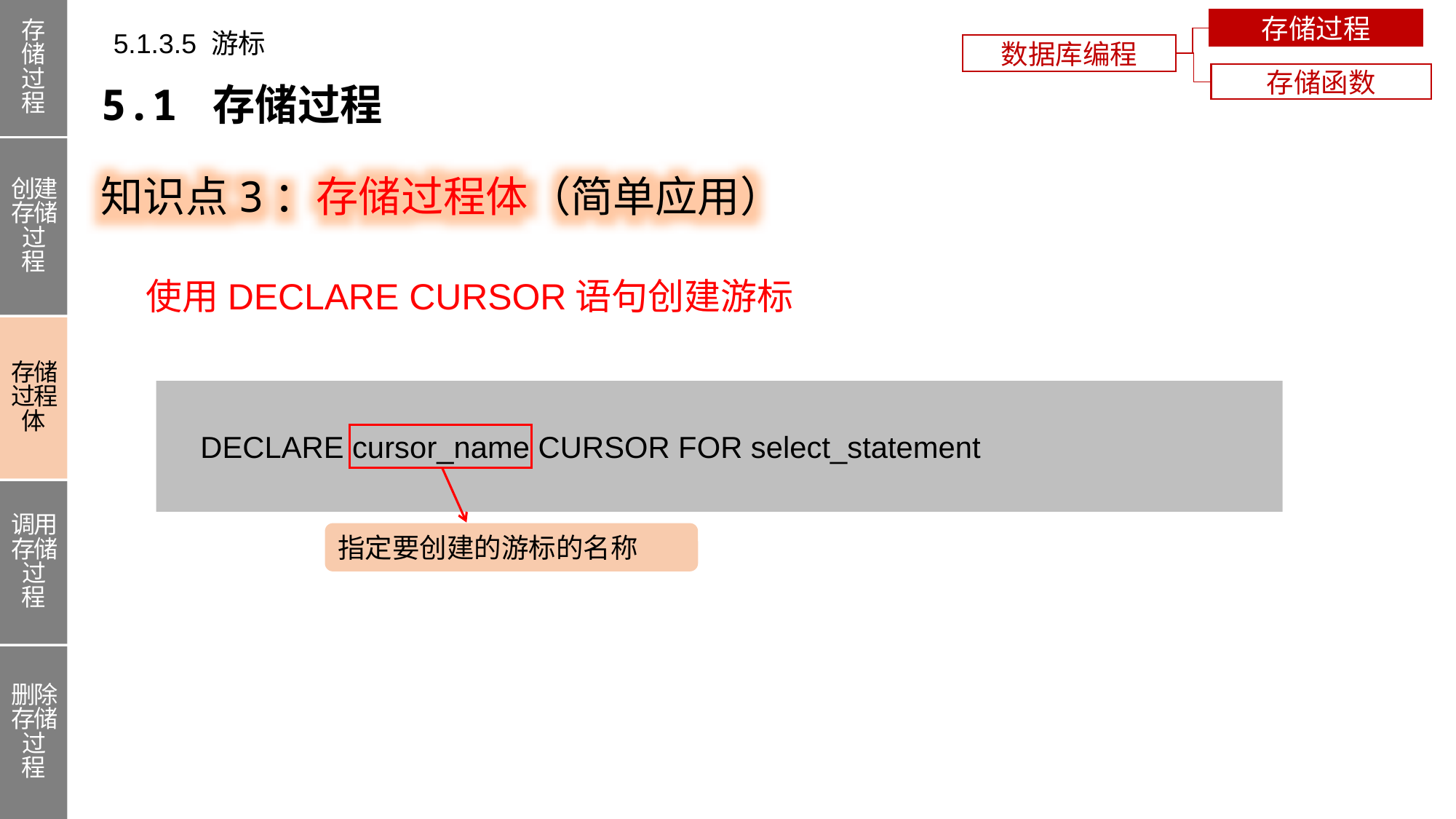

存储过程
创建存储过程
存储过程体
调用存储过程
删除存储过程
存储过程
5.1.3.5 游标
数据库编程
存储函数
5.1 存储过程
知识点3：存储过程体（简单应用）
使用DECLARE CURSOR语句创建游标
    DECLARE cursor_name CURSOR FOR select_statement

指定要创建的游标的名称